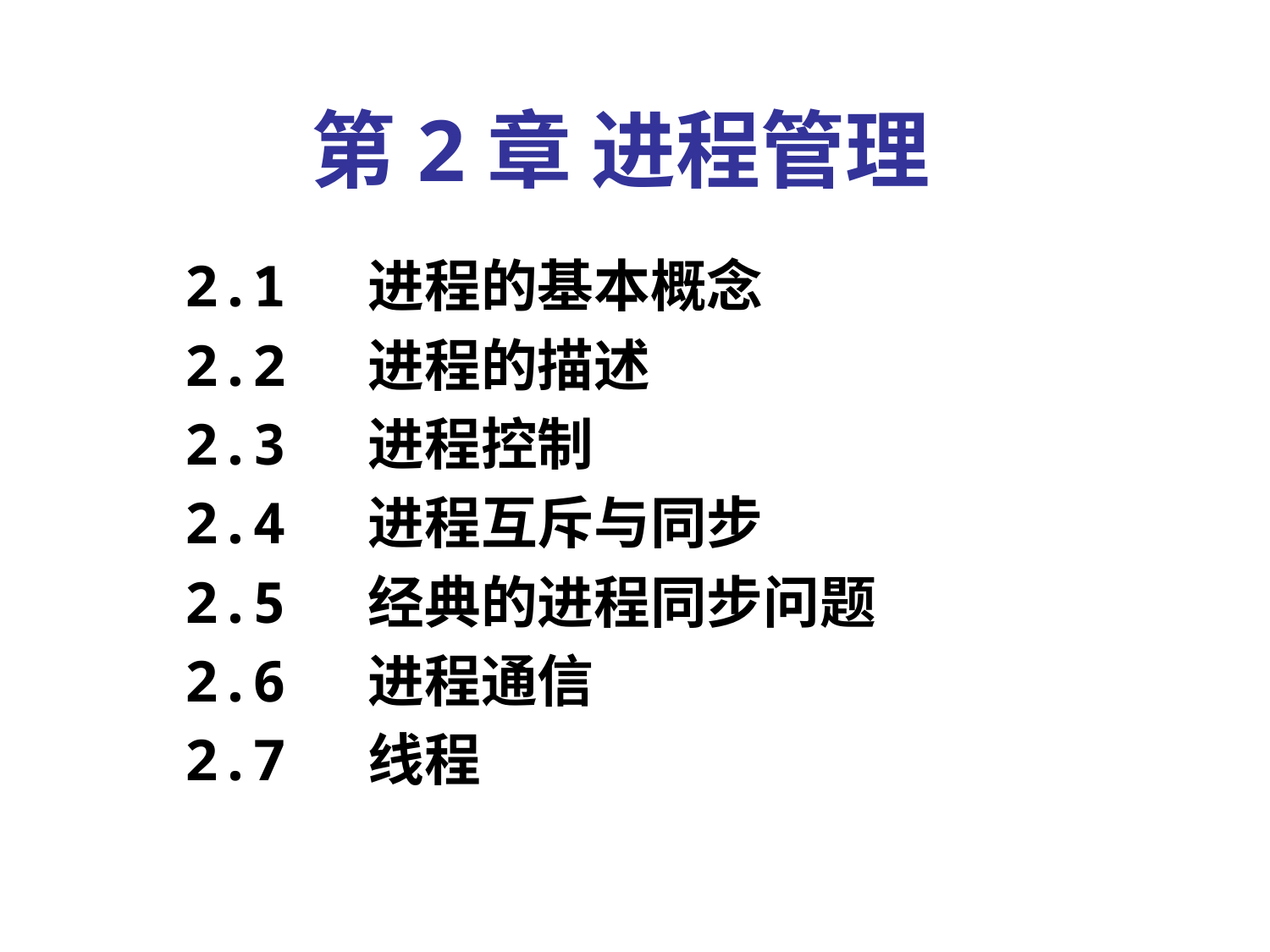

# 第2章 进程管理
2.1  进程的基本概念
2.2  进程的描述
2.3  进程控制
2.4  进程互斥与同步
2.5  经典的进程同步问题
2.6  进程通信
2.7  线程